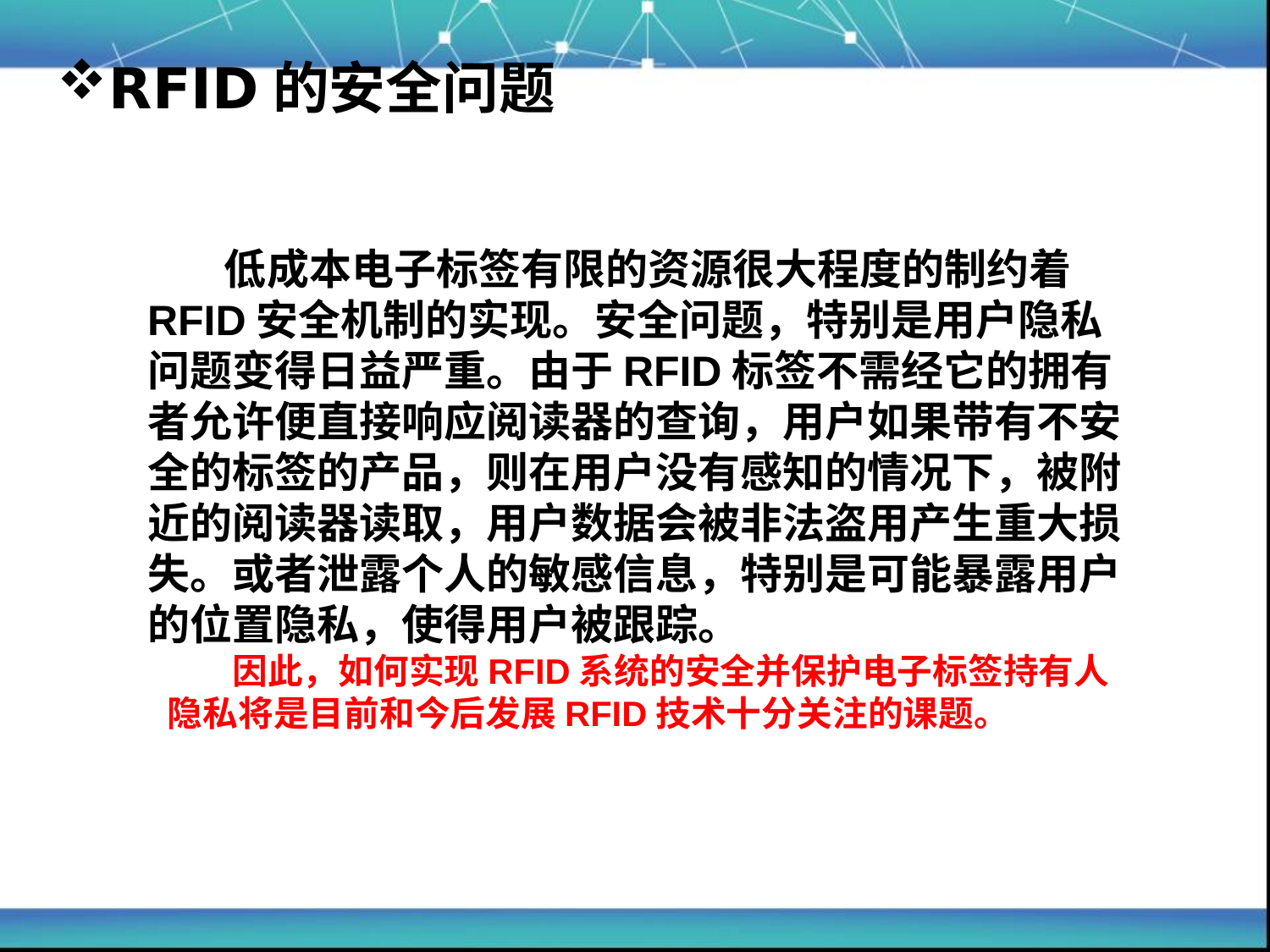

RFID的安全问题
       低成本电子标签有限的资源很大程度的制约着RFID安全机制的实现。安全问题，特别是用户隐私问题变得日益严重。由于RFID标签不需经它的拥有者允许便直接响应阅读器的查询，用户如果带有不安全的标签的产品，则在用户没有感知的情况下，被附近的阅读器读取，用户数据会被非法盗用产生重大损失。或者泄露个人的敏感信息，特别是可能暴露用户的位置隐私，使得用户被跟踪。
       因此，如何实现RFID系统的安全并保护电子标签持有人隐私将是目前和今后发展RFID技术十分关注的课题。